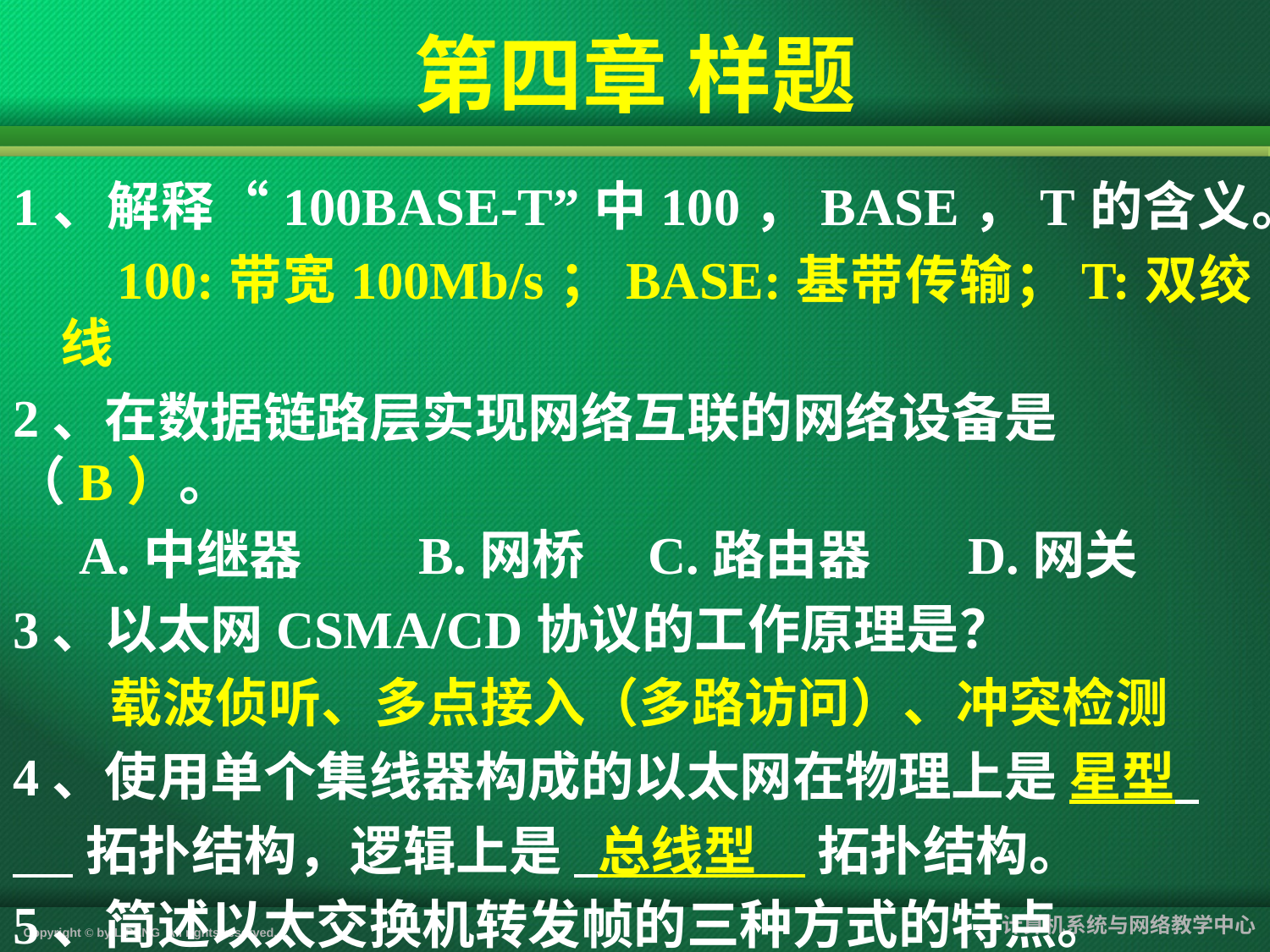

第四章 样题

1、解释“100BASE-T”中100，BASE，T的含义。
       100:带宽100Mb/s；BASE:基带传输；T:双绞线
2、在数据链路层实现网络互联的网络设备是（B）。
     A.中继器   	 B.网桥   	C.路由器       D.网关
3、以太网CSMA/CD协议的工作原理是？
       载波侦听、多点接入（多路访问）、冲突检测
4、使用单个集线器构成的以太网在物理上是 星型
     拓扑结构，逻辑上是   总线型     拓扑结构。
5、简述以太交换机转发帧的三种方式的特点。
       存储转发、直通、无碎片交换（无碎片直通）